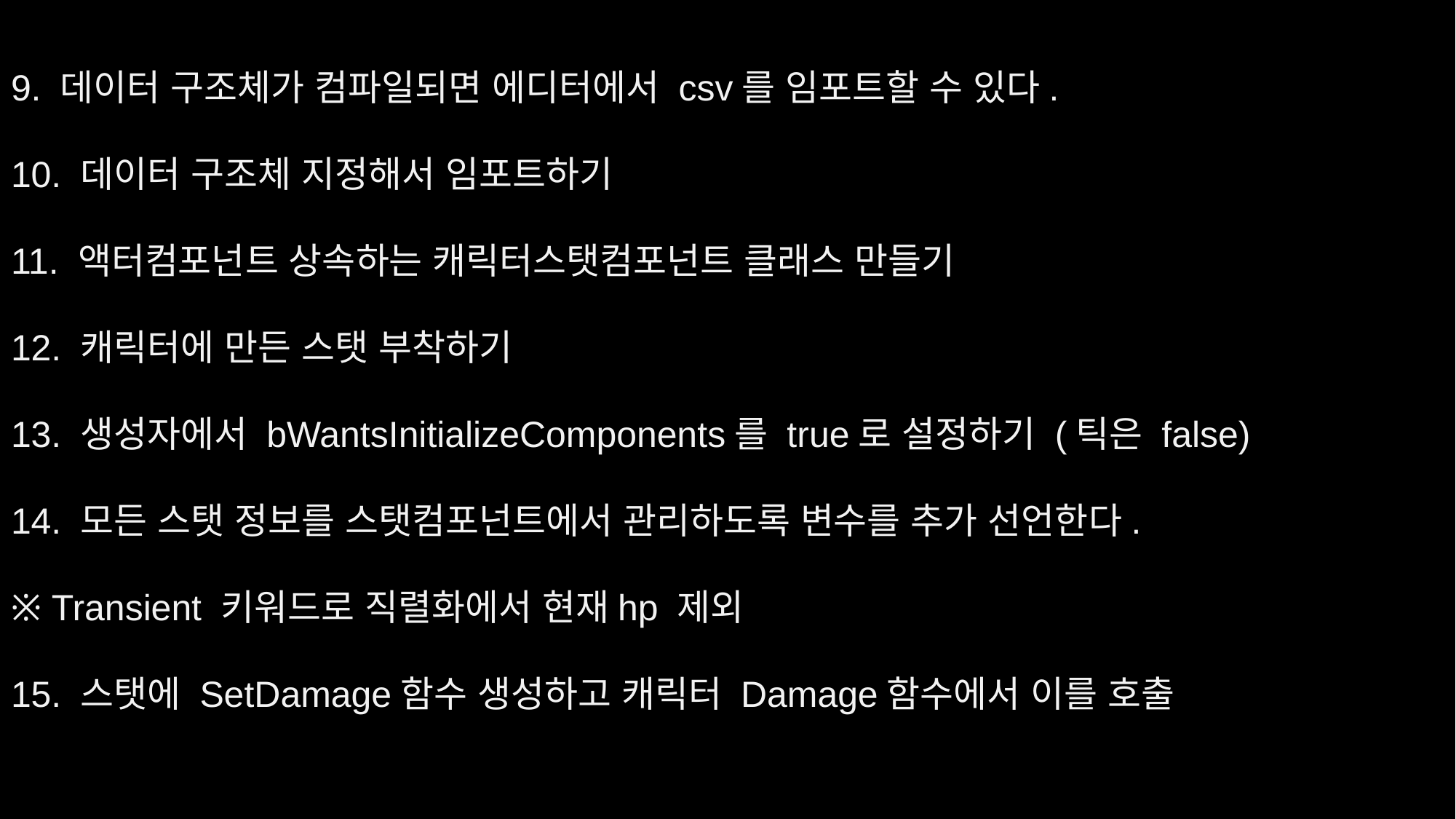

# 9. 데이터 구조체가 컴파일되면 에디터에서 csv를 임포트할 수 있다.
10. 데이터 구조체 지정해서 임포트하기
11. 액터컴포넌트 상속하는 캐릭터스탯컴포넌트 클래스 만들기
12. 캐릭터에 만든 스탯 부착하기
13. 생성자에서 bWantsInitializeComponents를 true로 설정하기 (틱은 false)
14. 모든 스탯 정보를 스탯컴포넌트에서 관리하도록 변수를 추가 선언한다.
※ Transient 키워드로 직렬화에서 현재hp 제외
15. 스탯에 SetDamage함수 생성하고 캐릭터 Damage함수에서 이를 호출